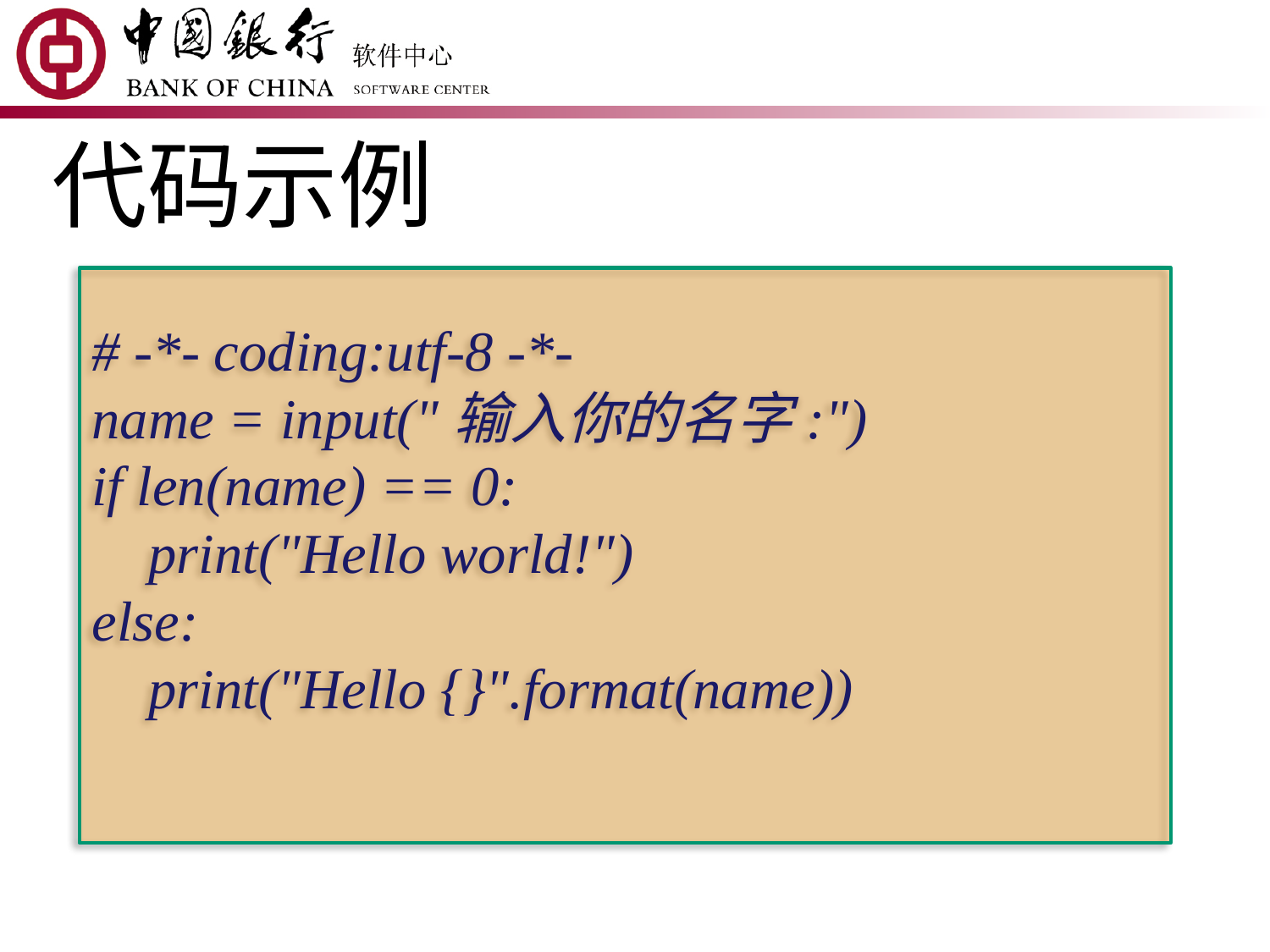

代码示例
# -*- coding:utf-8 -*-
name = input("输入你的名字:")
if len(name) == 0:
    print("Hello world!")
else:
    print("Hello {}".format(name))